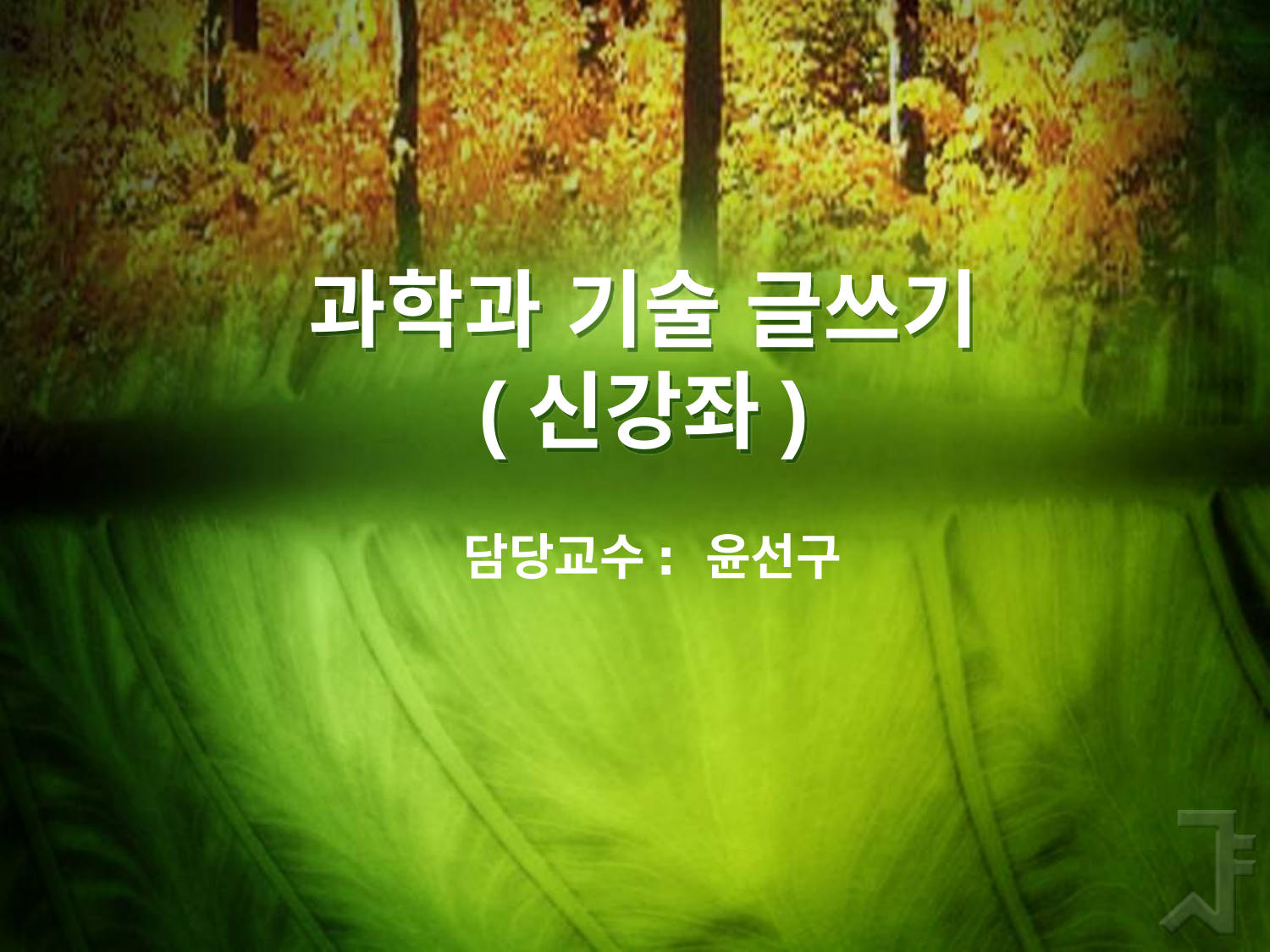

# 과학과 기술 글쓰기 (신강좌)

담당교수: 윤선구